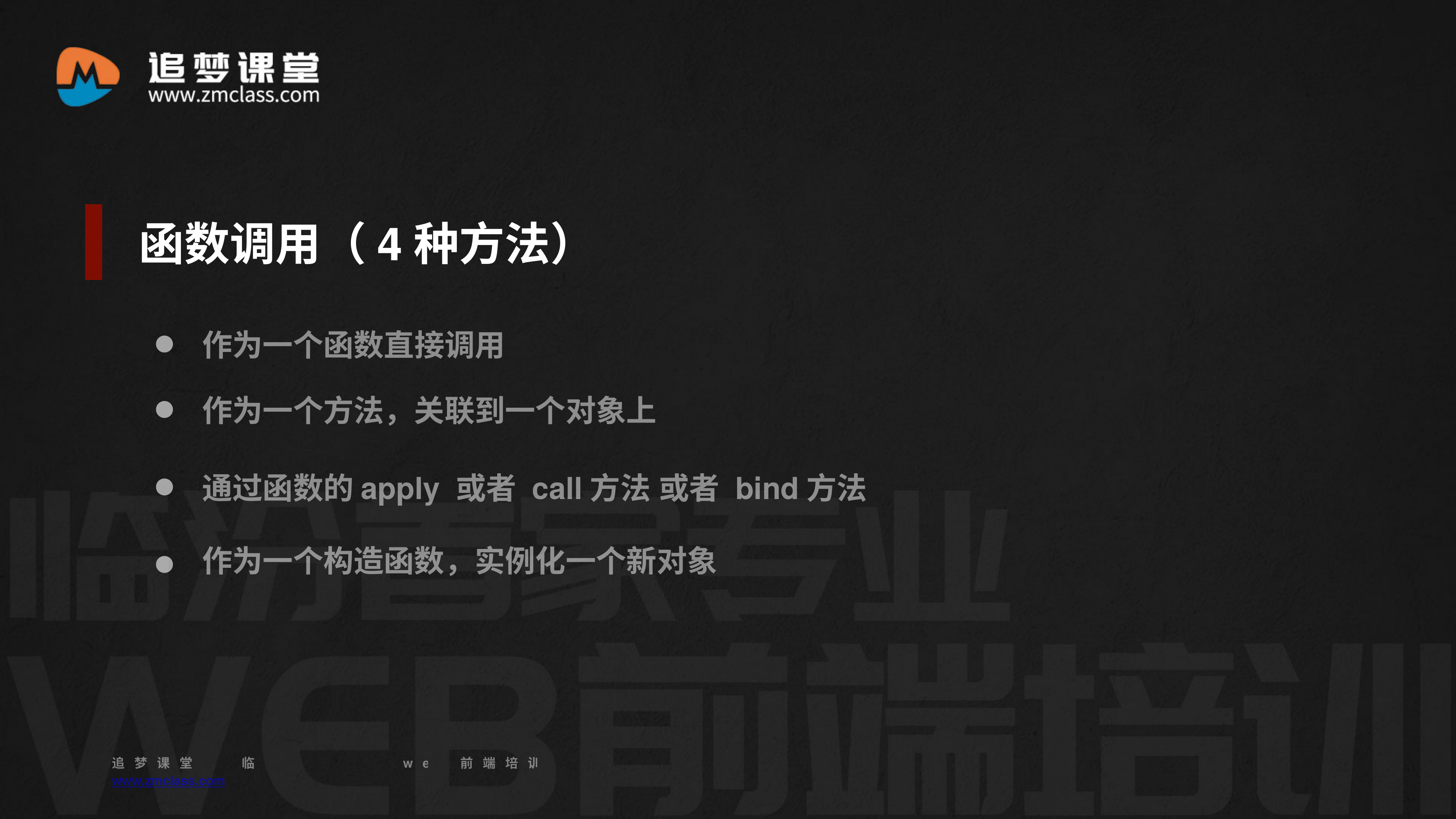

函数调用（4种方法）
作为一个函数直接调用

作为一个方法，关联到一个对象上

通过函数的apply 或者 call方法 或者 bind方法

作为一个构造函数，实例化一个新对象

追梦课堂   临汾首家专业的web前端培训机构                                                          www.zmclass.com
32